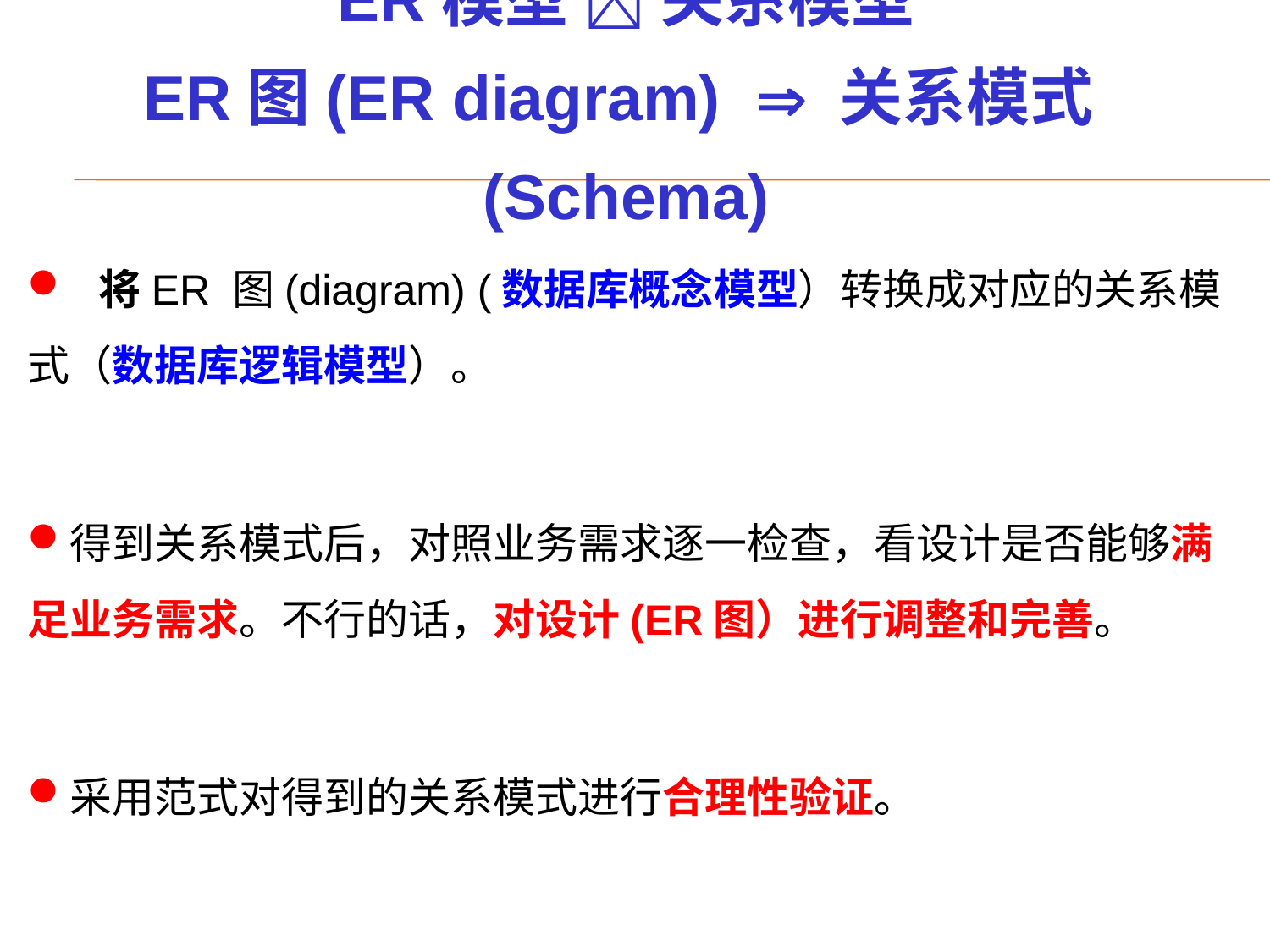

# ER模型 ⇒ 关系模型 ER图(ER diagram)  ⇒ 关系模式(Schema)
  将ER 图(diagram) (数据库概念模型）转换成对应的关系模式（数据库逻辑模型）。

得到关系模式后，对照业务需求逐一检查，看设计是否能够满足业务需求。不行的话，对设计(ER图）进行调整和完善。

采用范式对得到的关系模式进行合理性验证。